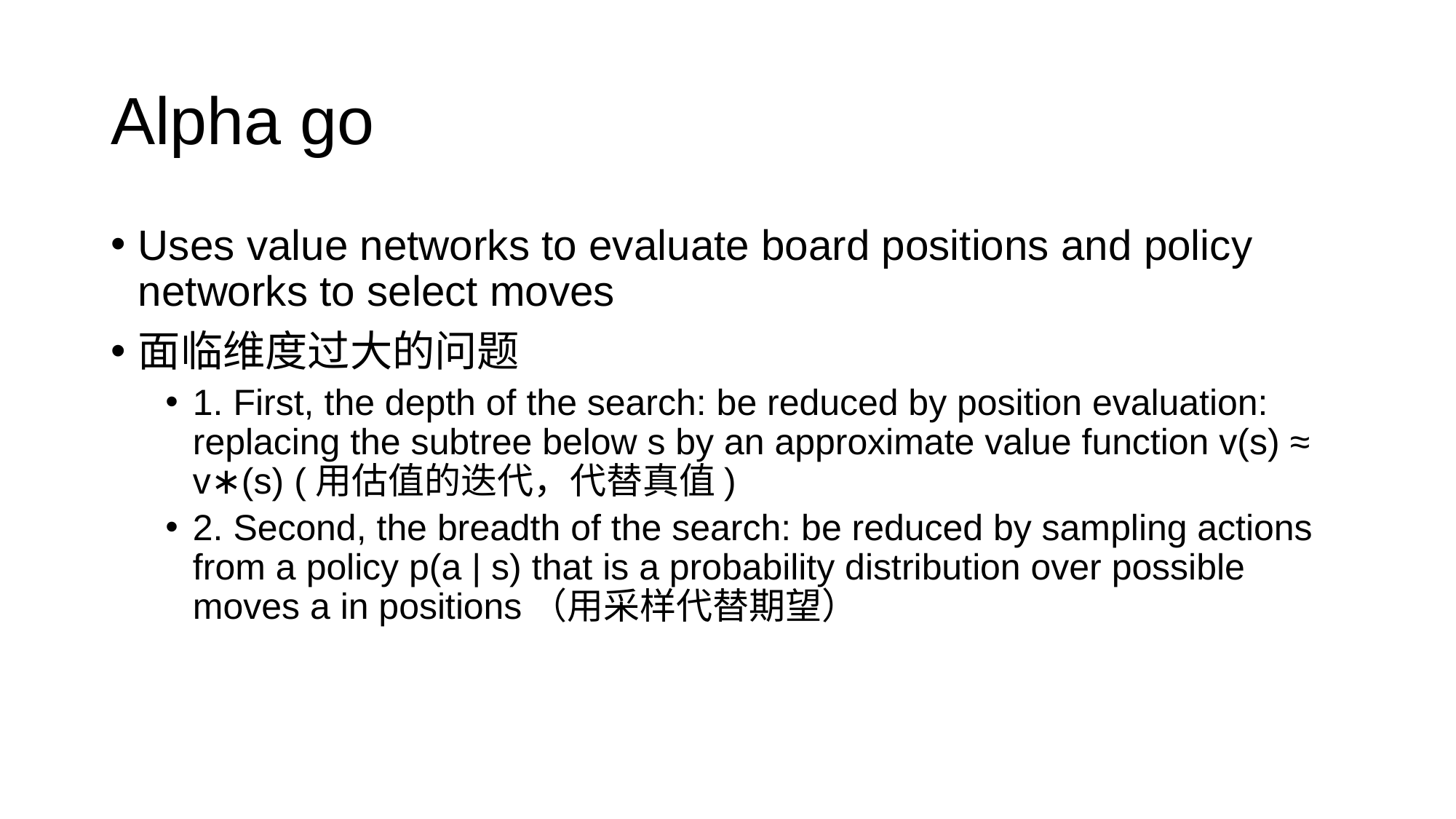

# Alpha go
Uses value networks to evaluate board positions and policy networks to select moves
面临维度过大的问题
1. First, the depth of the search: be reduced by position evaluation: replacing the subtree below s by an approximate value function v(s) ≈ v∗(s) (用估值的迭代，代替真值)
2. Second, the breadth of the search: be reduced by sampling actions from a policy p(a | s) that is a probability distribution over possible moves a in positions（用采样代替期望）